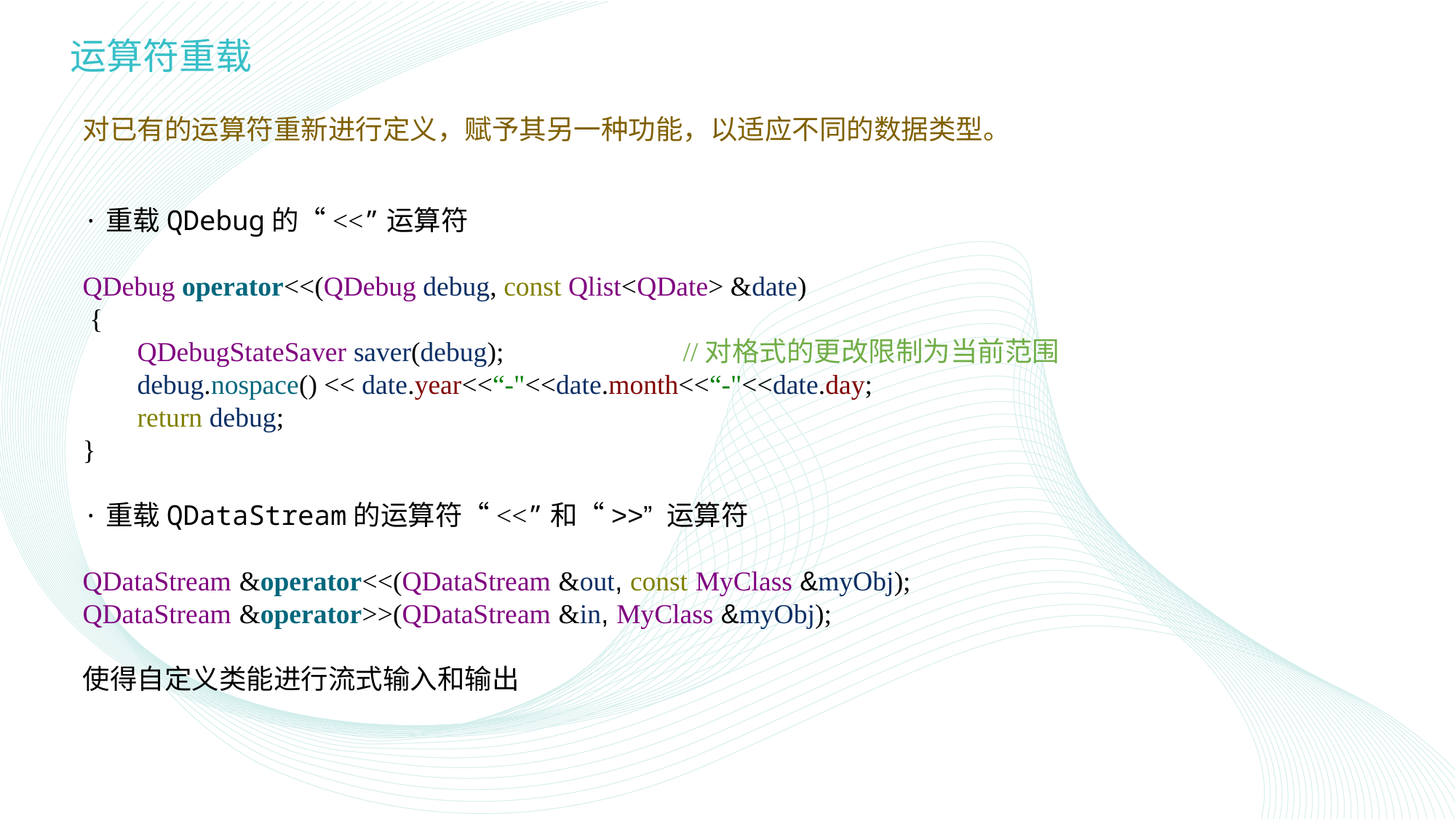

# 运算符重载
对已有的运算符重新进行定义，赋予其另一种功能，以适应不同的数据类型。
·重载QDebug的“<<”运算符

QDebug operator<<(QDebug debug, const Qlist<QDate> &date)
 {
QDebugStateSaver saver(debug);		//对格式的更改限制为当前范围
debug.nospace() << date.year<<“-"<<date.month<<“-"<<date.day;
return debug;
}

·重载QDataStream的运算符“<<”和“>>” 运算符

QDataStream &operator<<(QDataStream &out, const MyClass &myObj);
QDataStream &operator>>(QDataStream &in, MyClass &myObj);

使得自定义类能进行流式输入和输出